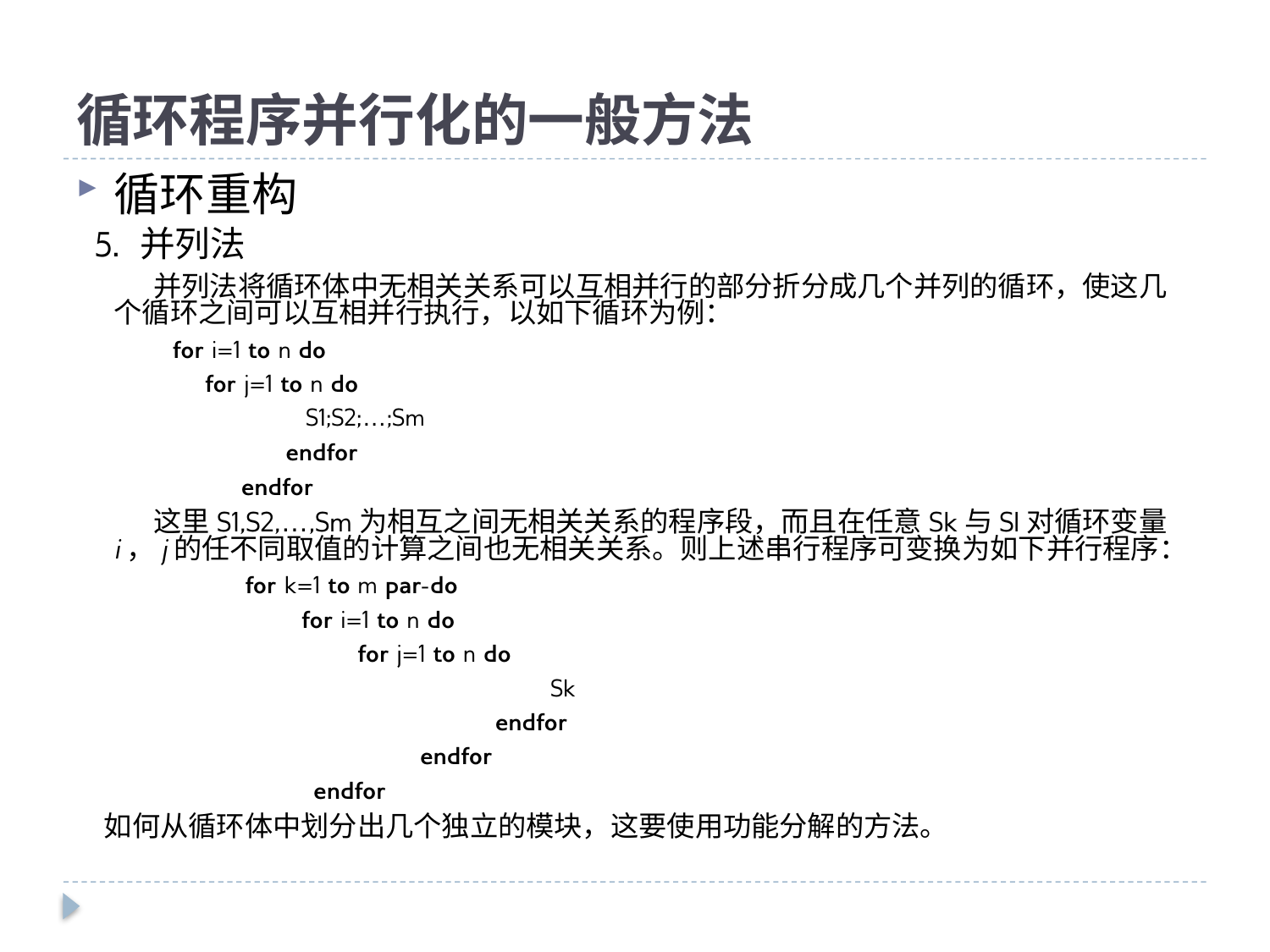

# 循环程序并行化的一般方法
循环重构
  5. 并列法
             并列法将循环体中无相关关系可以互相并行的部分折分成几个并列的循环，使这几个循环之间可以互相并行执行，以如下循环为例：
            for i=1 to n do
                for j=1 to n do
                               S1;S2;…;Sm
		      endfor
		endfor
             这里S1,S2,…,Sm为相互之间无相关关系的程序段，而且在任意Sk与Sl对循环变量i，j的任不同取值的计算之间也无相关关系。则上述串行程序可变换为如下并行程序：
                     for k=1 to m par-do
                            for i=1 to n do
                                   for j=1 to n do
                                                                Sk
				endfor
			       endfor
		         endfor
    如何从循环体中划分出几个独立的模块，这要使用功能分解的方法。